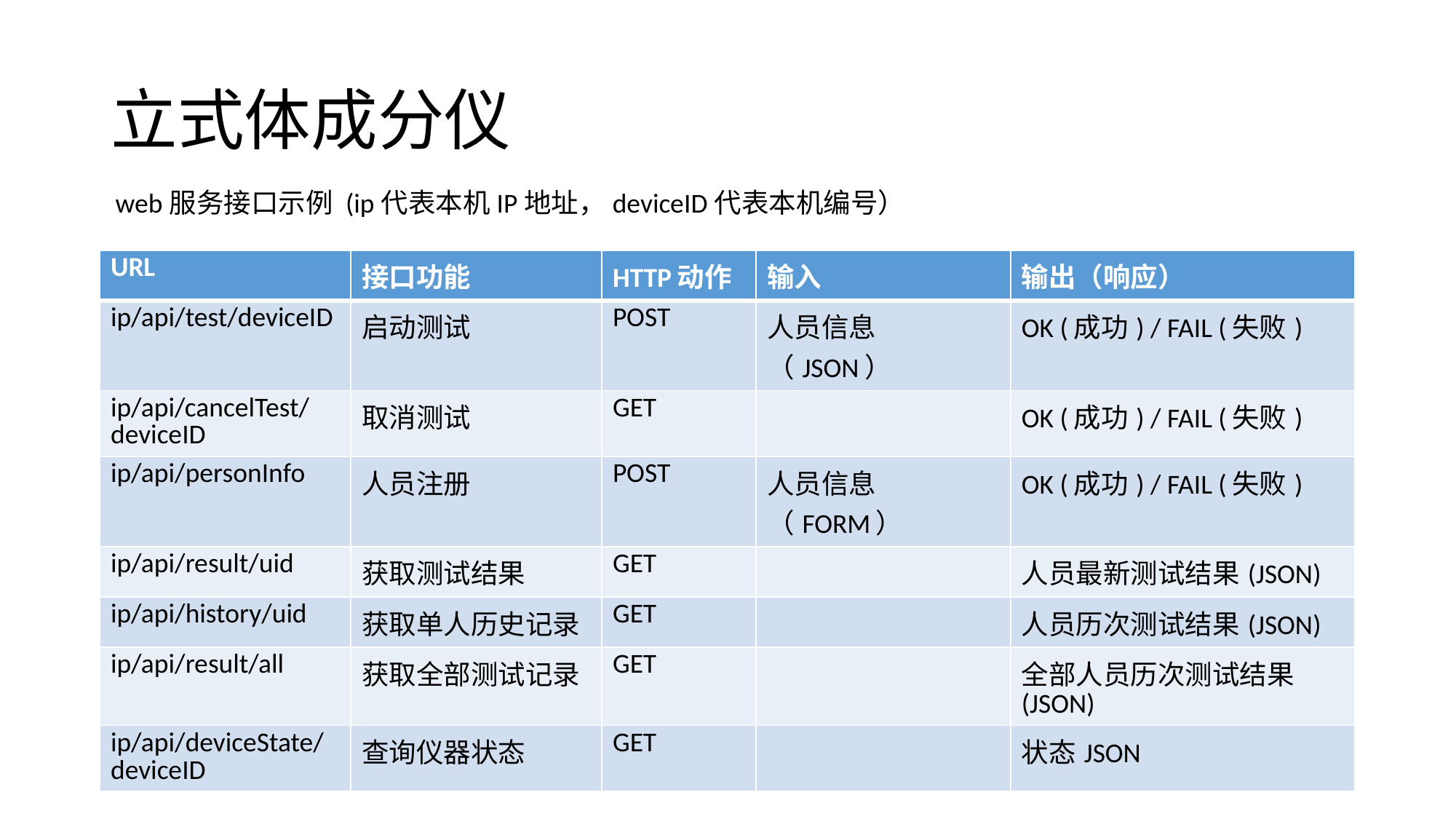

# 立式体成分仪
web服务接口示例 (ip代表本机IP地址，deviceID代表本机编号）
| URL | 接口功能 | HTTP动作 | 输入 | 输出（响应） |
| --- | --- | --- | --- | --- |
| ip/api/test/deviceID | 启动测试 | POST | 人员信息（JSON） | OK (成功) / FAIL (失败) |
| ip/api/cancelTest/deviceID | 取消测试 | GET |  | OK (成功) / FAIL (失败) |
| ip/api/personInfo | 人员注册 | POST | 人员信息（FORM） | OK (成功) / FAIL (失败) |
| ip/api/result/uid | 获取测试结果 | GET |  | 人员最新测试结果(JSON) |
| ip/api/history/uid | 获取单人历史记录 | GET |  | 人员历次测试结果(JSON) |
| ip/api/result/all | 获取全部测试记录 | GET |  | 全部人员历次测试结果(JSON) |
| ip/api/deviceState/deviceID | 查询仪器状态 | GET |  | 状态JSON |